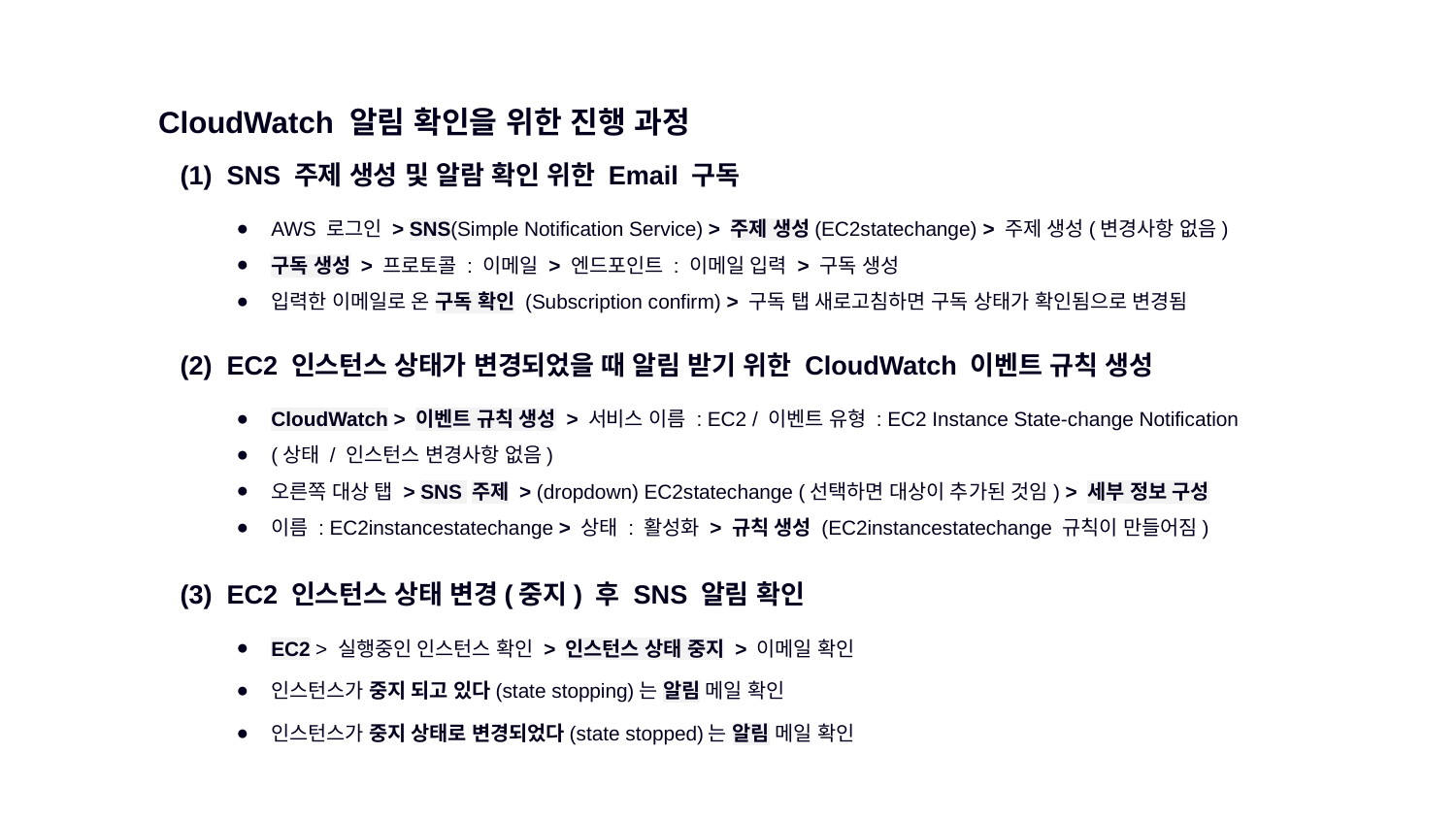

CloudWatch 알림 확인을 위한 진행 과정
   (1)  SNS 주제 생성 및 알람 확인 위한 Email 구독
AWS 로그인 > SNS(Simple Notification Service) > 주제 생성(EC2statechange) > 주제 생성(변경사항 없음)
구독 생성 > 프로토콜 : 이메일 > 엔드포인트 : 이메일 입력 > 구독 생성
입력한 이메일로 온 구독 확인 (Subscription confirm) > 구독 탭 새로고침하면 구독 상태가 확인됨으로 변경됨

   (2)  EC2 인스턴스 상태가 변경되었을 때 알림 받기 위한 CloudWatch 이벤트 규칙 생성
CloudWatch > 이벤트 규칙 생성 > 서비스 이름 : EC2 / 이벤트 유형 : EC2 Instance State-change Notification
(상태 / 인스턴스 변경사항 없음)
오른쪽 대상 탭 > SNS 주제 > (dropdown) EC2statechange (선택하면 대상이 추가된 것임) > 세부 정보 구성
이름 : EC2instancestatechange > 상태 : 활성화 > 규칙 생성 (EC2instancestatechange 규칙이 만들어짐)

   (3)  EC2 인스턴스 상태 변경(중지) 후 SNS 알림 확인
EC2 > 실행중인 인스턴스 확인 > 인스턴스 상태 중지 > 이메일 확인
인스턴스가 중지 되고 있다(state stopping)는 알림 메일 확인
인스턴스가 중지 상태로 변경되었다(state stopped)는 알림 메일 확인